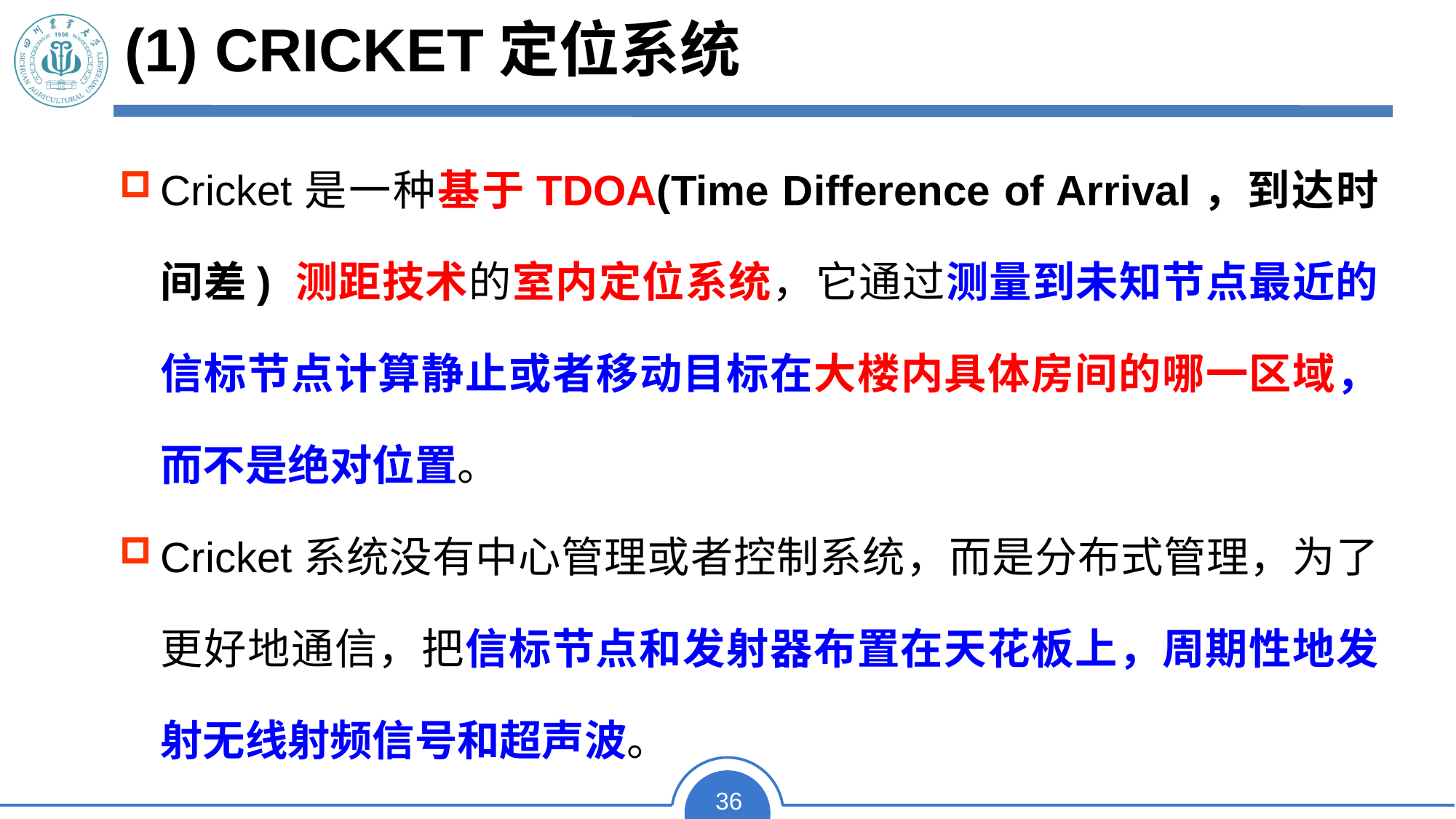

# (1) Cricket定位系统
Cricket是一种基于TDOA(Time Difference of Arrival，到达时间差) 测距技术的室内定位系统，它通过测量到未知节点最近的信标节点计算静止或者移动目标在大楼内具体房间的哪一区域，而不是绝对位置。
Cricket系统没有中心管理或者控制系统，而是分布式管理，为了更好地通信，把信标节点和发射器布置在天花板上，周期性地发射无线射频信号和超声波。